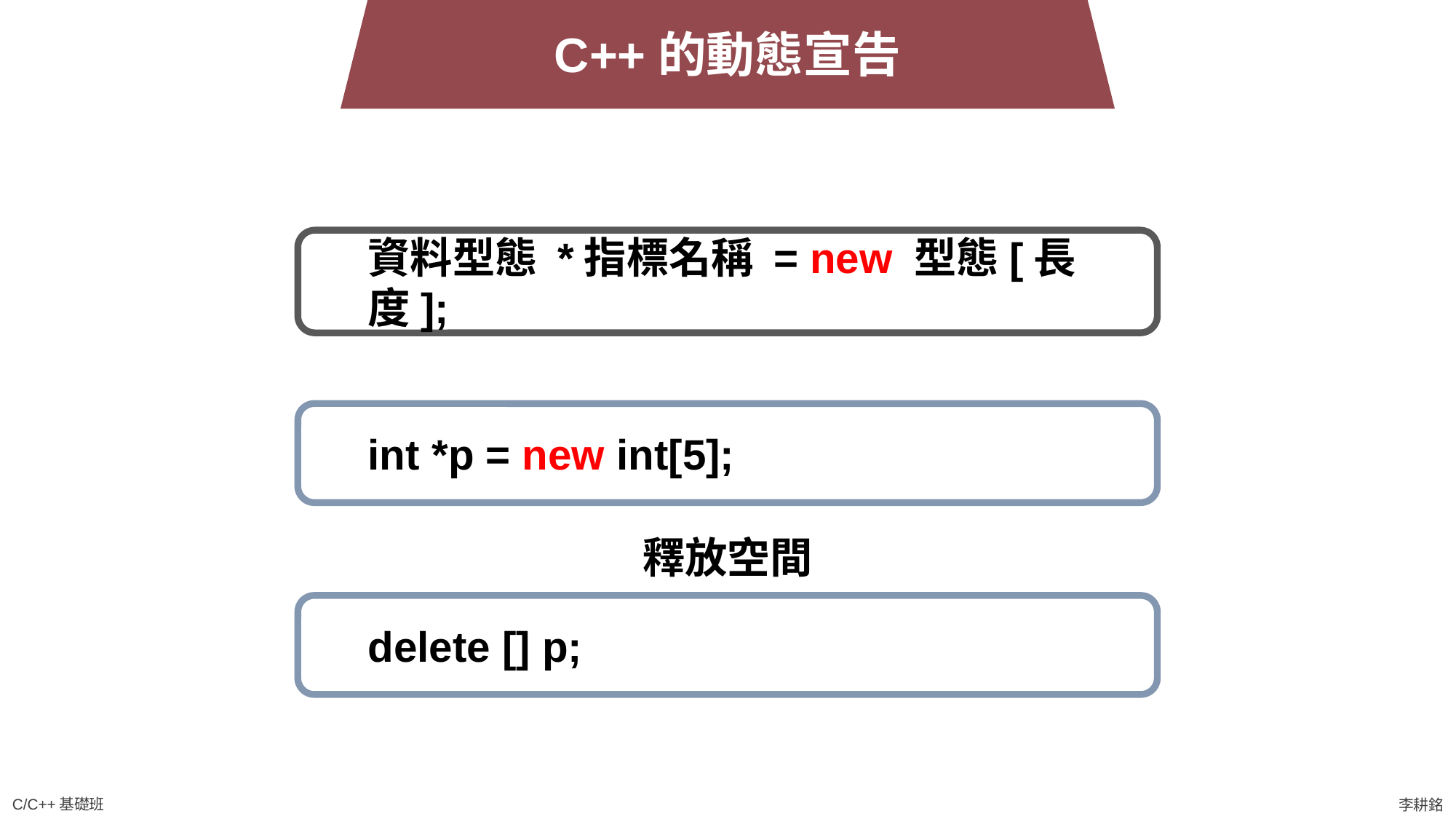

C++的動態宣告
資料型態 *指標名稱 = new 型態[長度];
int *p = new int[5];
釋放空間
delete [] p;
C/C++基礎班
李耕銘